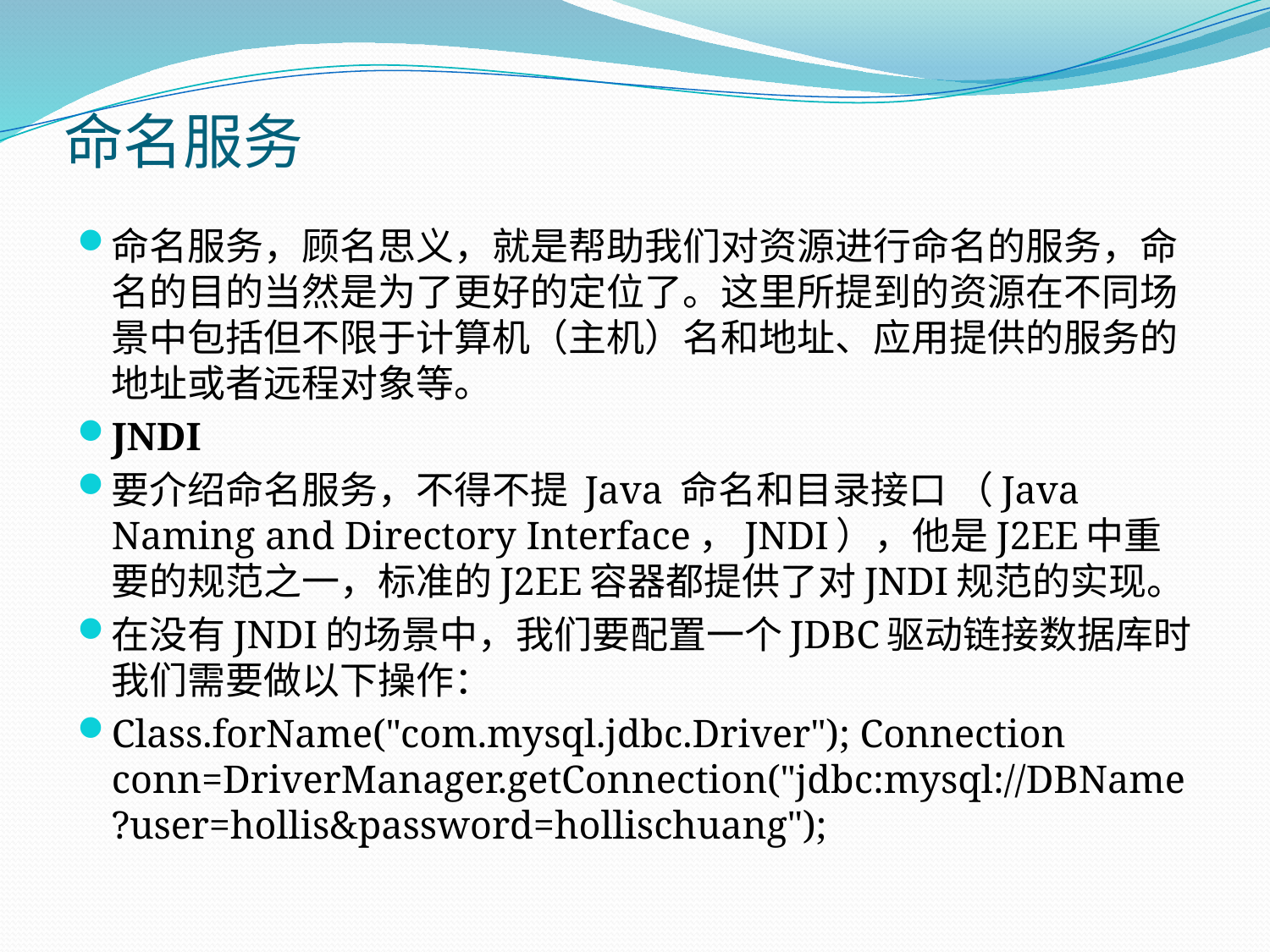

# 命名服务
命名服务，顾名思义，就是帮助我们对资源进行命名的服务，命名的目的当然是为了更好的定位了。这里所提到的资源在不同场景中包括但不限于计算机（主机）名和地址、应用提供的服务的地址或者远程对象等。
JNDI
要介绍命名服务，不得不提 Java 命名和目录接口 （Java Naming and Directory Interface，JNDI），他是J2EE中重要的规范之一，标准的J2EE容器都提供了对JNDI规范的实现。
在没有JNDI的场景中，我们要配置一个JDBC驱动链接数据库时我们需要做以下操作：
Class.forName("com.mysql.jdbc.Driver"); Connection conn=DriverManager.getConnection("jdbc:mysql://DBName?user=hollis&password=hollischuang");